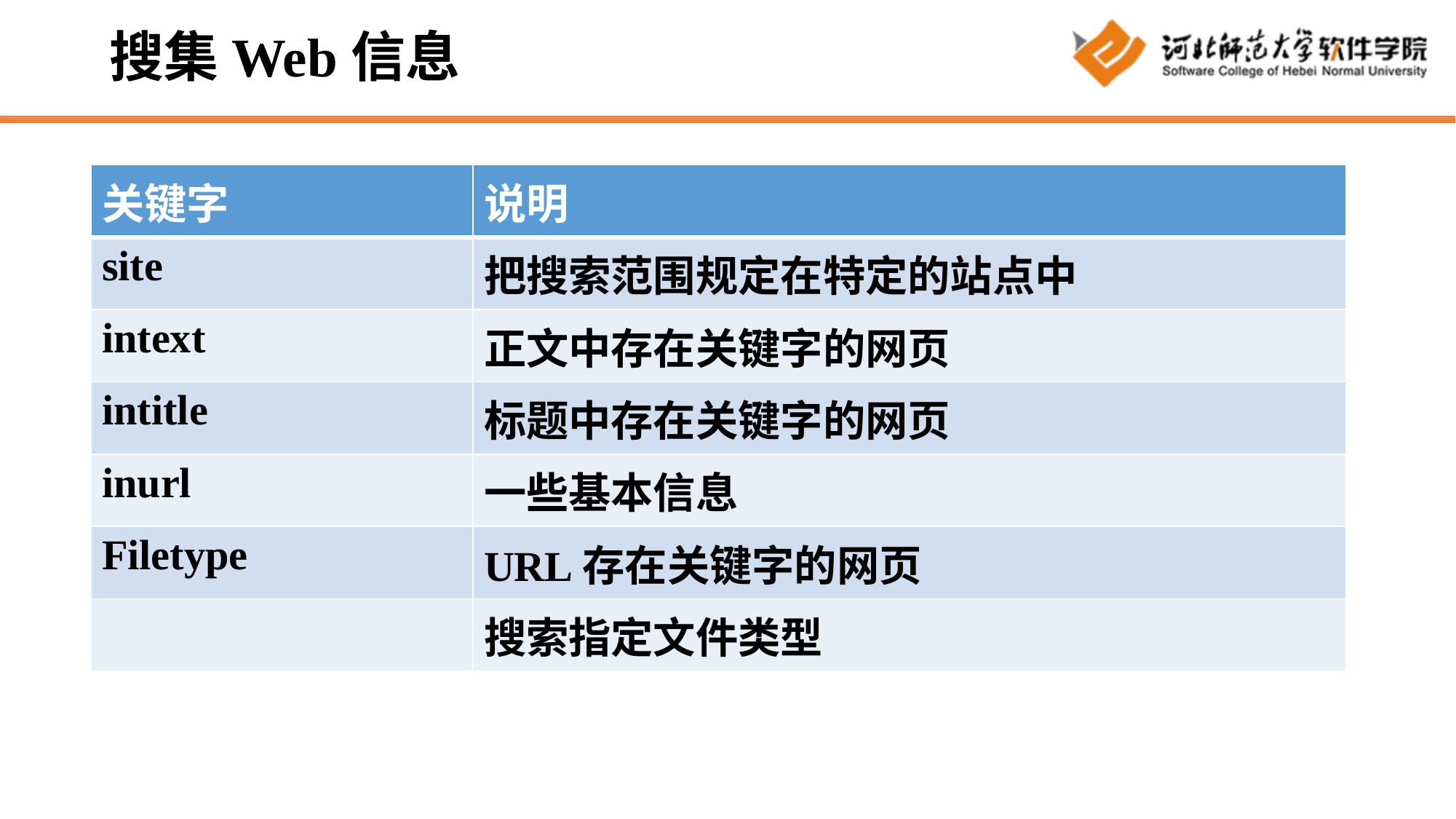

# 搜集Web信息
| 关键字 | 说明 |
| --- | --- |
| site | 把搜索范围规定在特定的站点中 |
| intext | 正文中存在关键字的网页 |
| intitle | 标题中存在关键字的网页 |
| inurl | 一些基本信息 |
| Filetype | URL存在关键字的网页 |
|  | 搜索指定文件类型 |